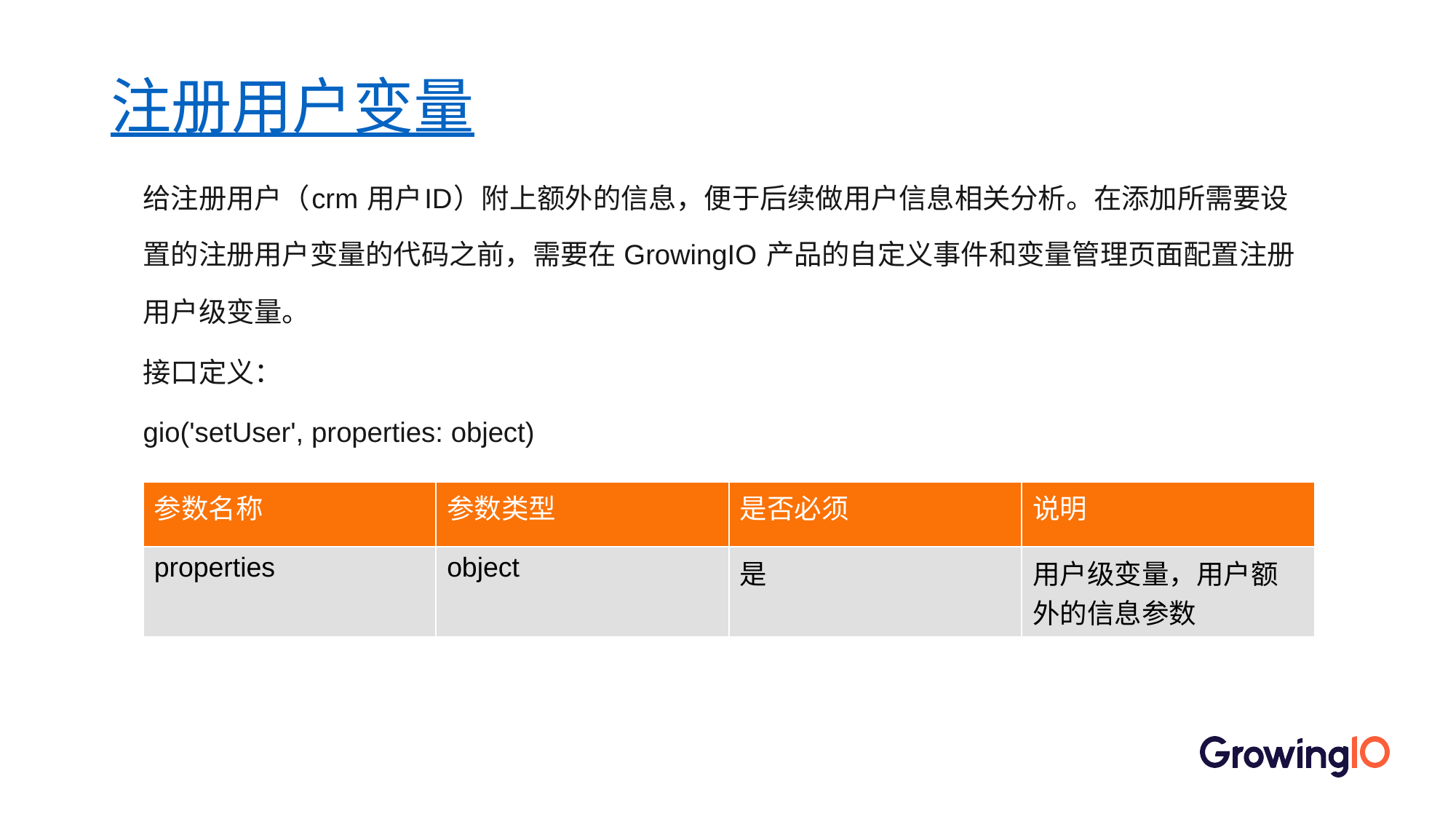

# 注册用户变量
给注册用户（crm 用户ID）附上额外的信息，便于后续做用户信息相关分析。在添加所需要设置的注册用户变量的代码之前，需要在 GrowingIO 产品的自定义事件和变量管理页面配置注册用户级变量。
接口定义：
gio('setUser', properties: object)

| 参数名称 | 参数类型 | 是否必须 | 说明 |
| --- | --- | --- | --- |
| properties | object | 是 | 用户级变量，用户额外的信息参数 |